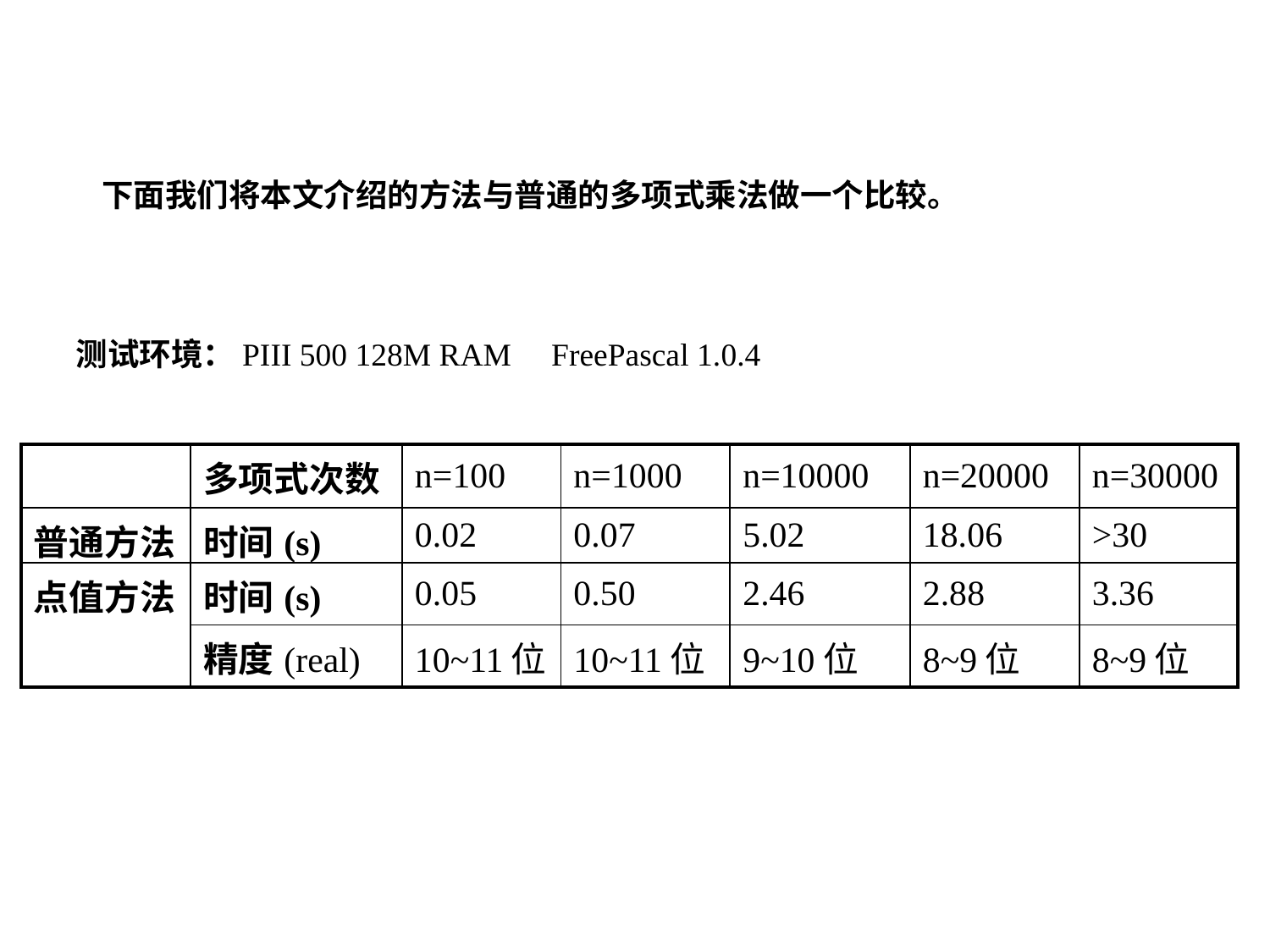

下面我们将本文介绍的方法与普通的多项式乘法做一个比较。
测试环境：PIII 500 128M RAM     FreePascal 1.0.4
|  | 多项式次数 | n=100 | n=1000 | n=10000 | n=20000 | n=30000 |
| --- | --- | --- | --- | --- | --- | --- |
| 普通方法 | 时间(s) | 0.02 | 0.07 | 5.02 | 18.06 | >30 |
| 点值方法 | 时间(s) | 0.05 | 0.50 | 2.46 | 2.88 | 3.36 |
|  | 精度(real) | 10~11位 | 10~11位 | 9~10位 | 8~9位 | 8~9位 |